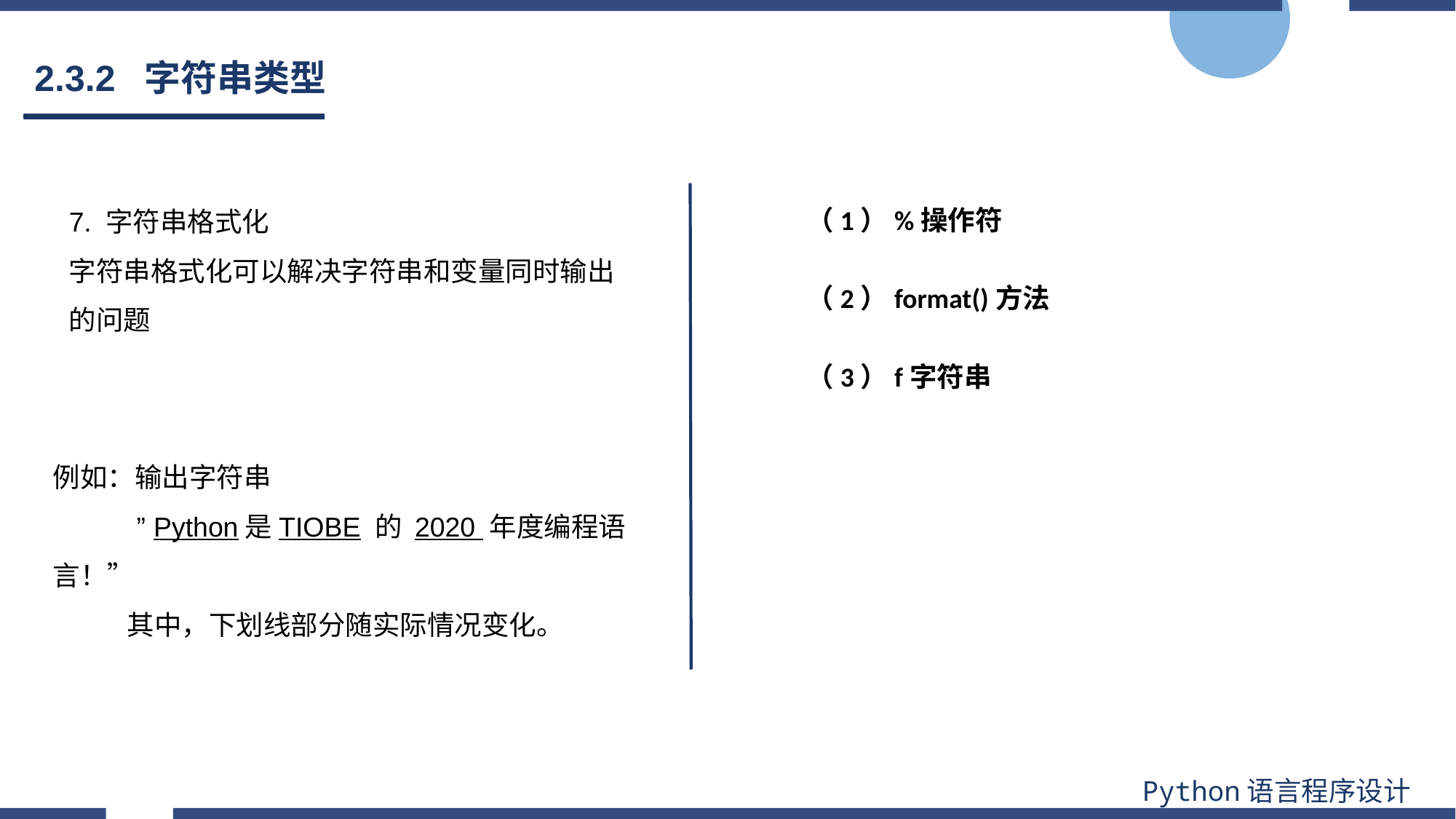

# 2.3.2  字符串类型
7. 字符串格式化
字符串格式化可以解决字符串和变量同时输出的问题

（1）%操作符

（2）format()方法

（3）f字符串

例如：输出字符串
           ” Python是TIOBE 的 2020 年度编程语言！”
           其中，下划线部分随实际情况变化。